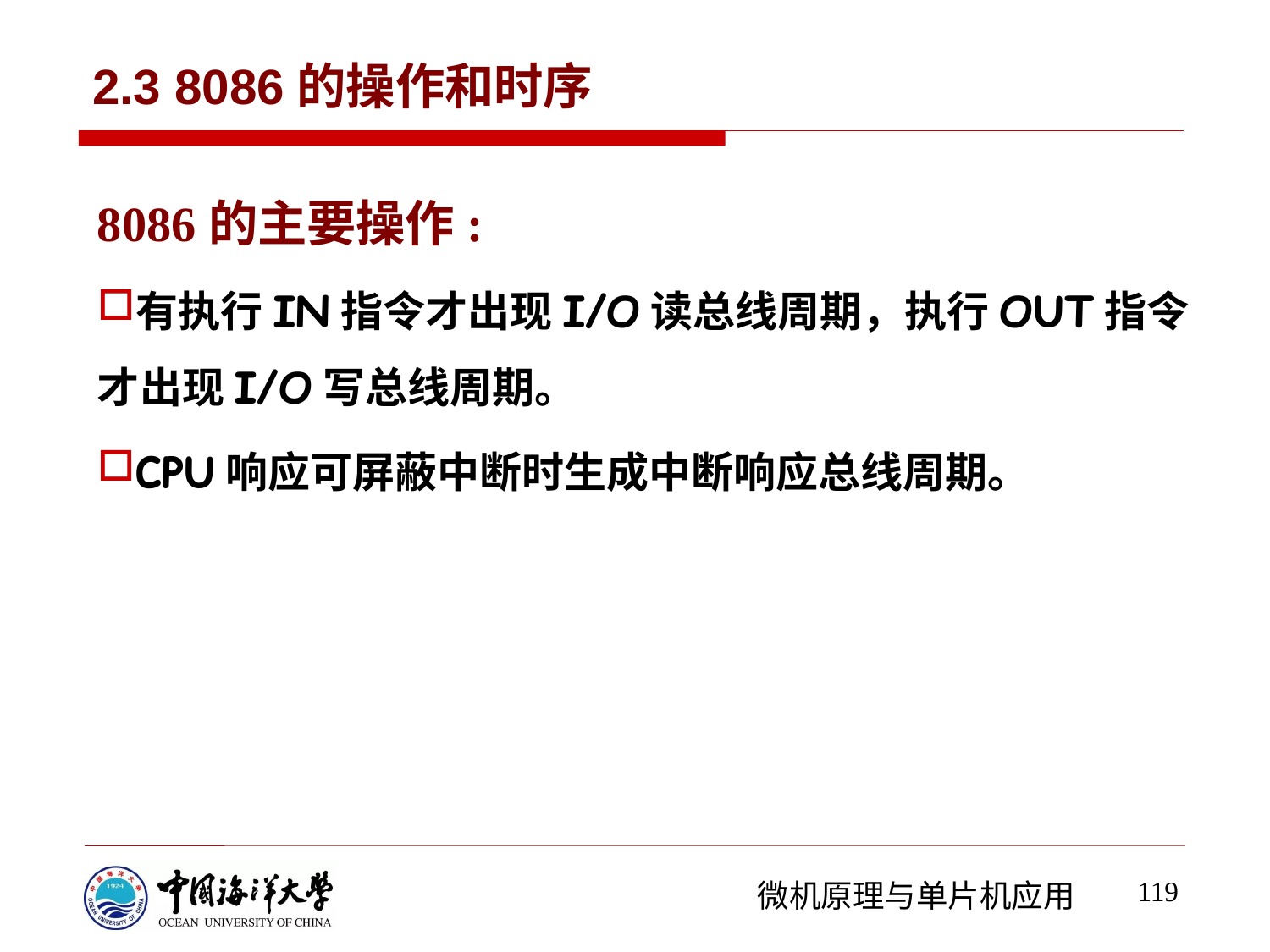

# 2.3 8086的操作和时序
8086的主要操作:
有执行IN指令才出现I/O读总线周期，执行OUT指令才出现I/O写总线周期。
CPU响应可屏蔽中断时生成中断响应总线周期。
119